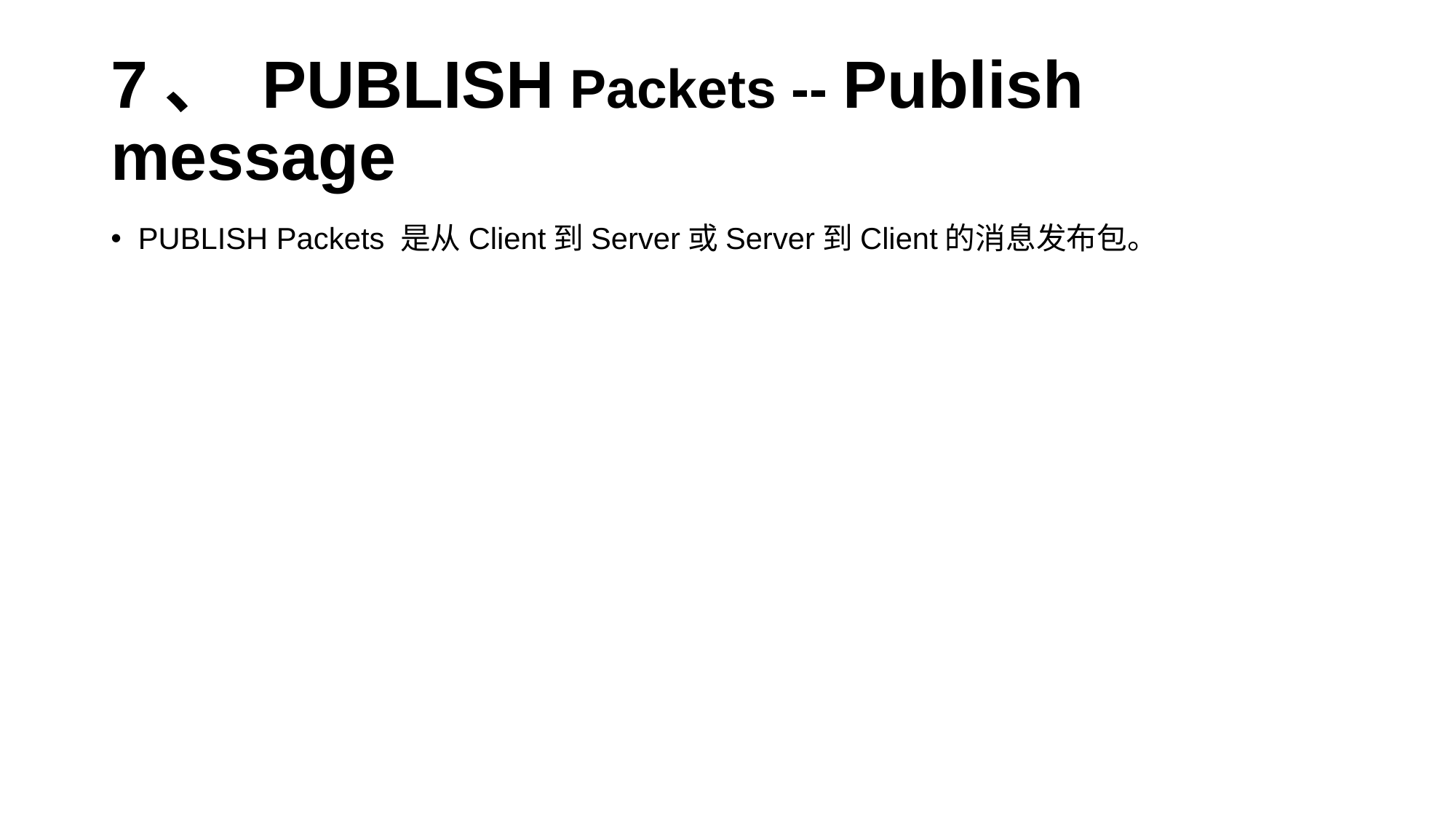

# 7、 PUBLISH Packets -- Publish message
PUBLISH Packets 是从Client到Server或Server到Client的消息发布包。